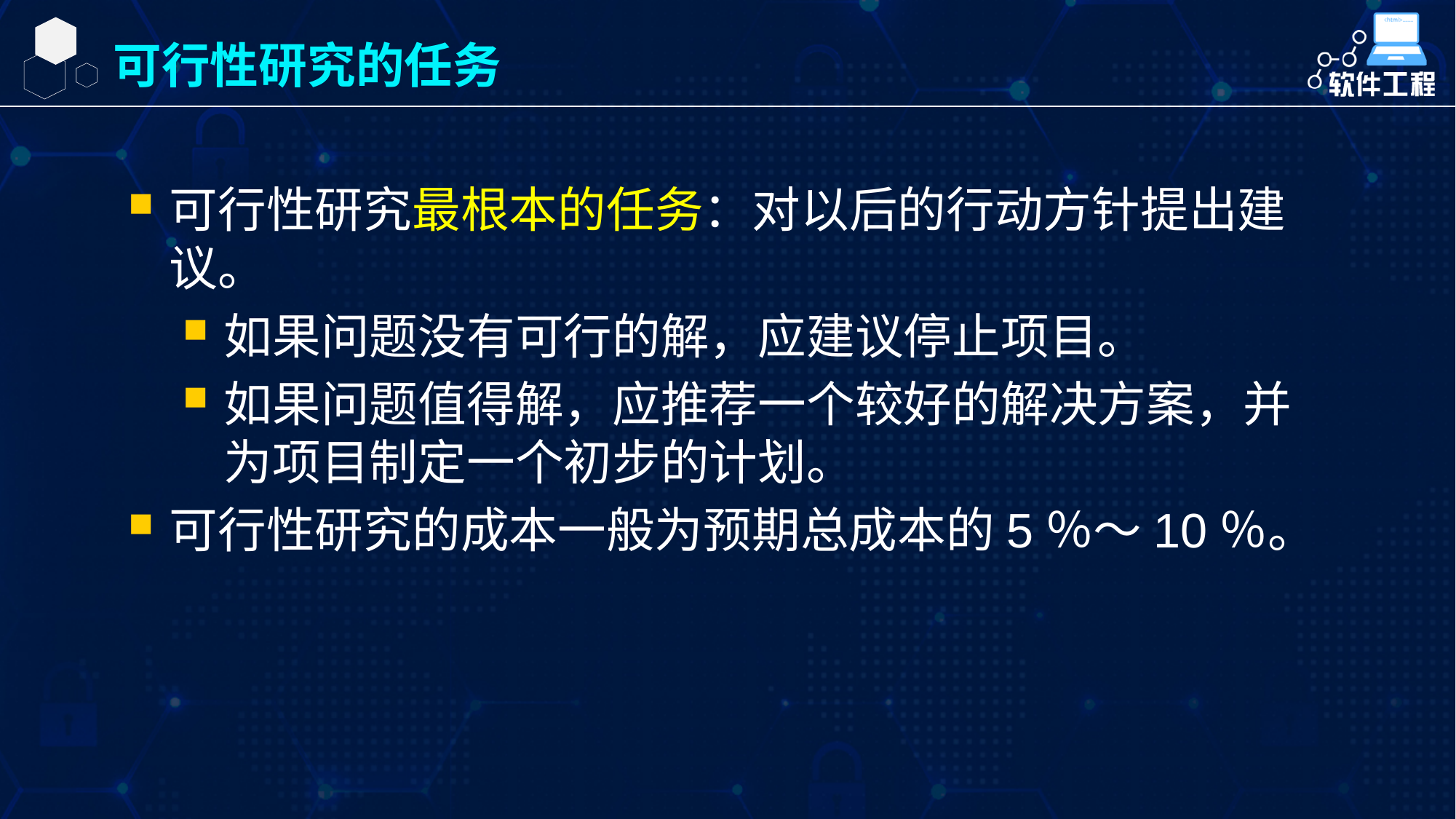

可行性研究的任务

可行性研究最根本的任务：对以后的行动方针提出建议。
如果问题没有可行的解，应建议停止项目。
如果问题值得解，应推荐一个较好的解决方案，并为项目制定一个初步的计划。
可行性研究的成本一般为预期总成本的5％～10％。